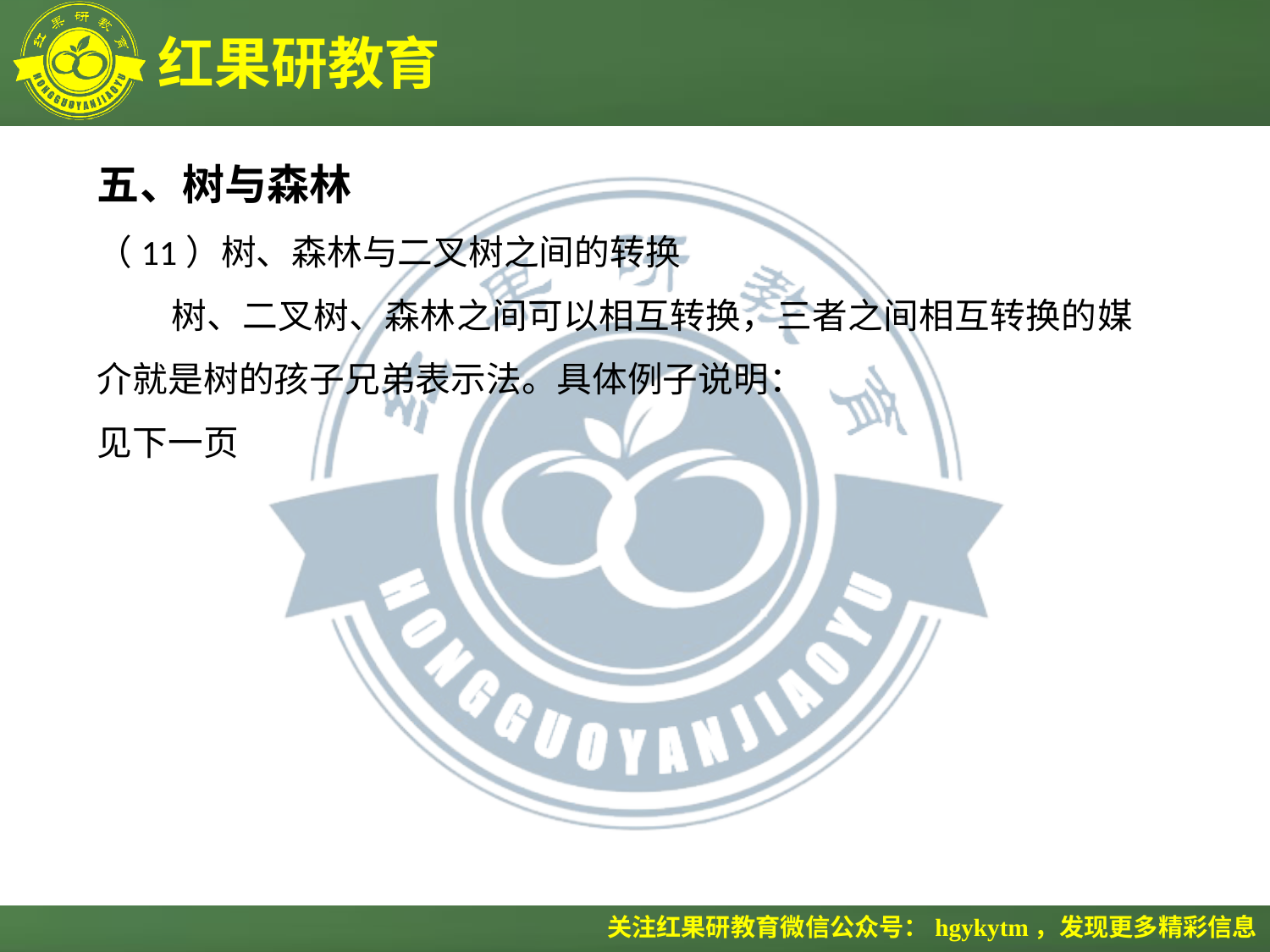

五、树与森林
（11）树、森林与二叉树之间的转换
        树、二叉树、森林之间可以相互转换，三者之间相互转换的媒介就是树的孩子兄弟表示法。具体例子说明：
见下一页